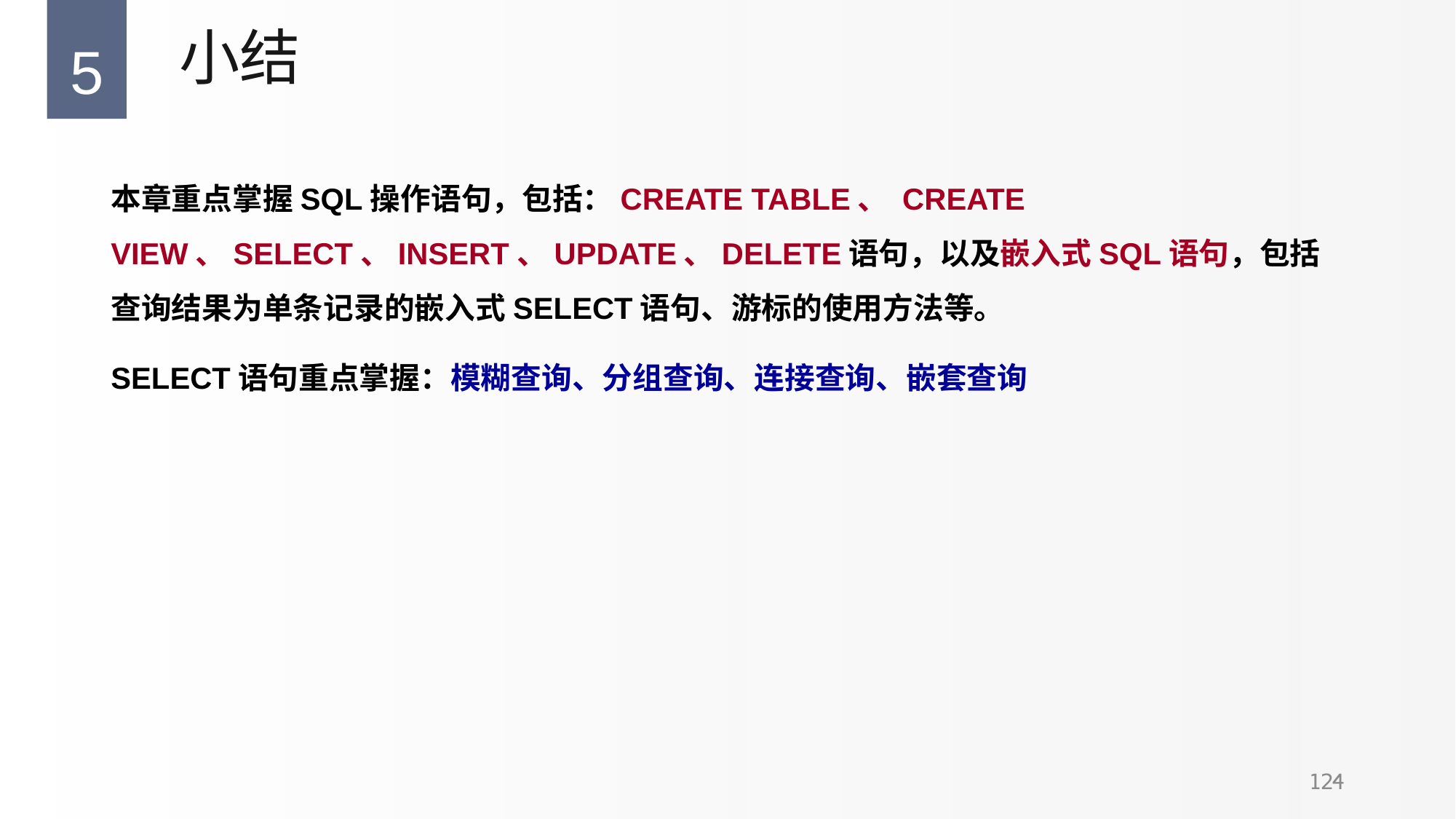

# 小结
本章重点掌握SQL操作语句，包括：CREATE TABLE、 CREATE  VIEW、SELECT、INSERT、UPDATE、DELETE语句，以及嵌入式SQL语句，包括查询结果为单条记录的嵌入式SELECT语句、游标的使用方法等。
SELECT语句重点掌握：模糊查询、分组查询、连接查询、嵌套查询
124